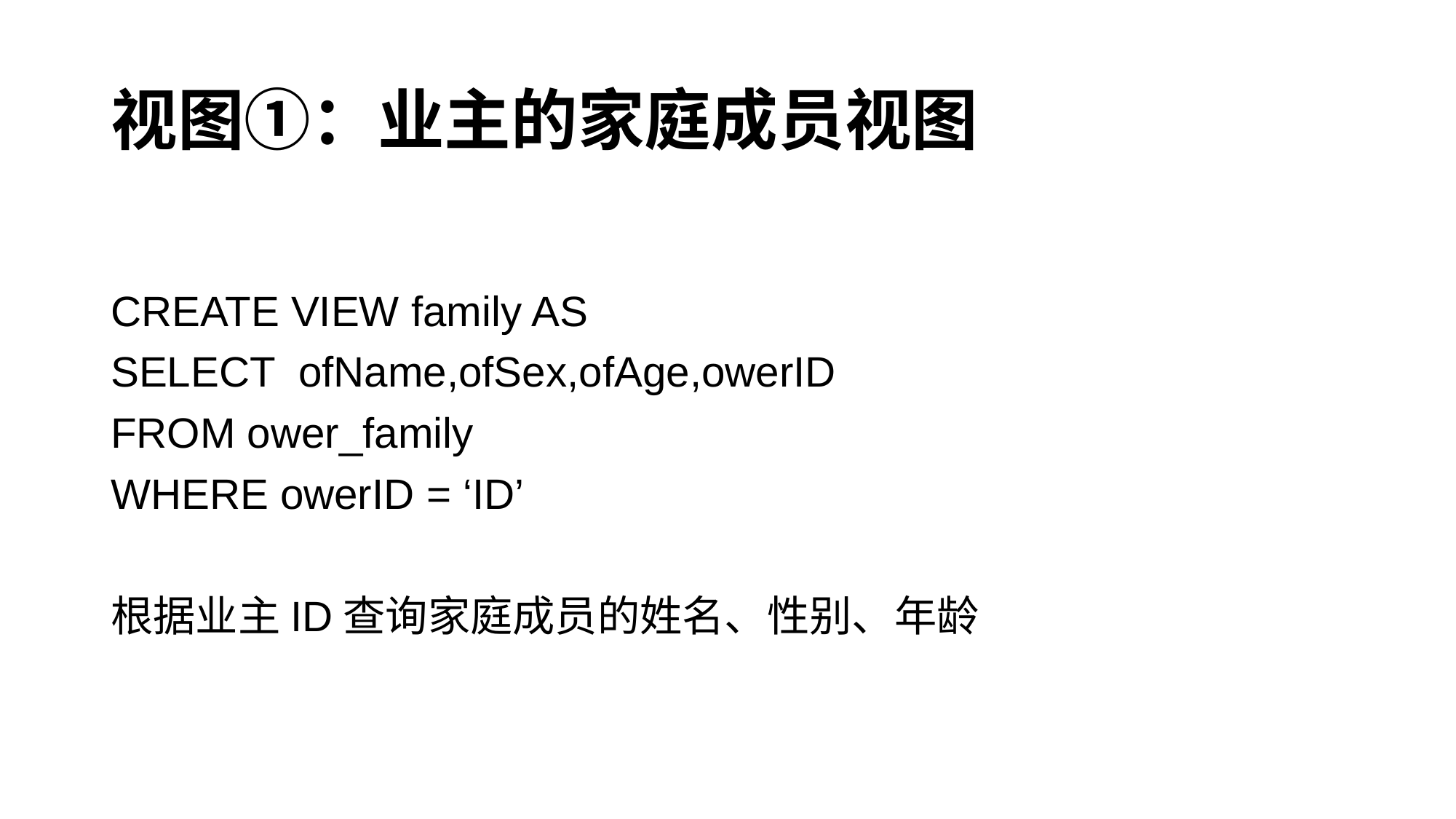

# 视图①：业主的家庭成员视图

CREATE VIEW family AS
SELECT  ofName,ofSex,ofAge,owerID
FROM ower_family
WHERE owerID = ‘ID’

根据业主ID查询家庭成员的姓名、性别、年龄